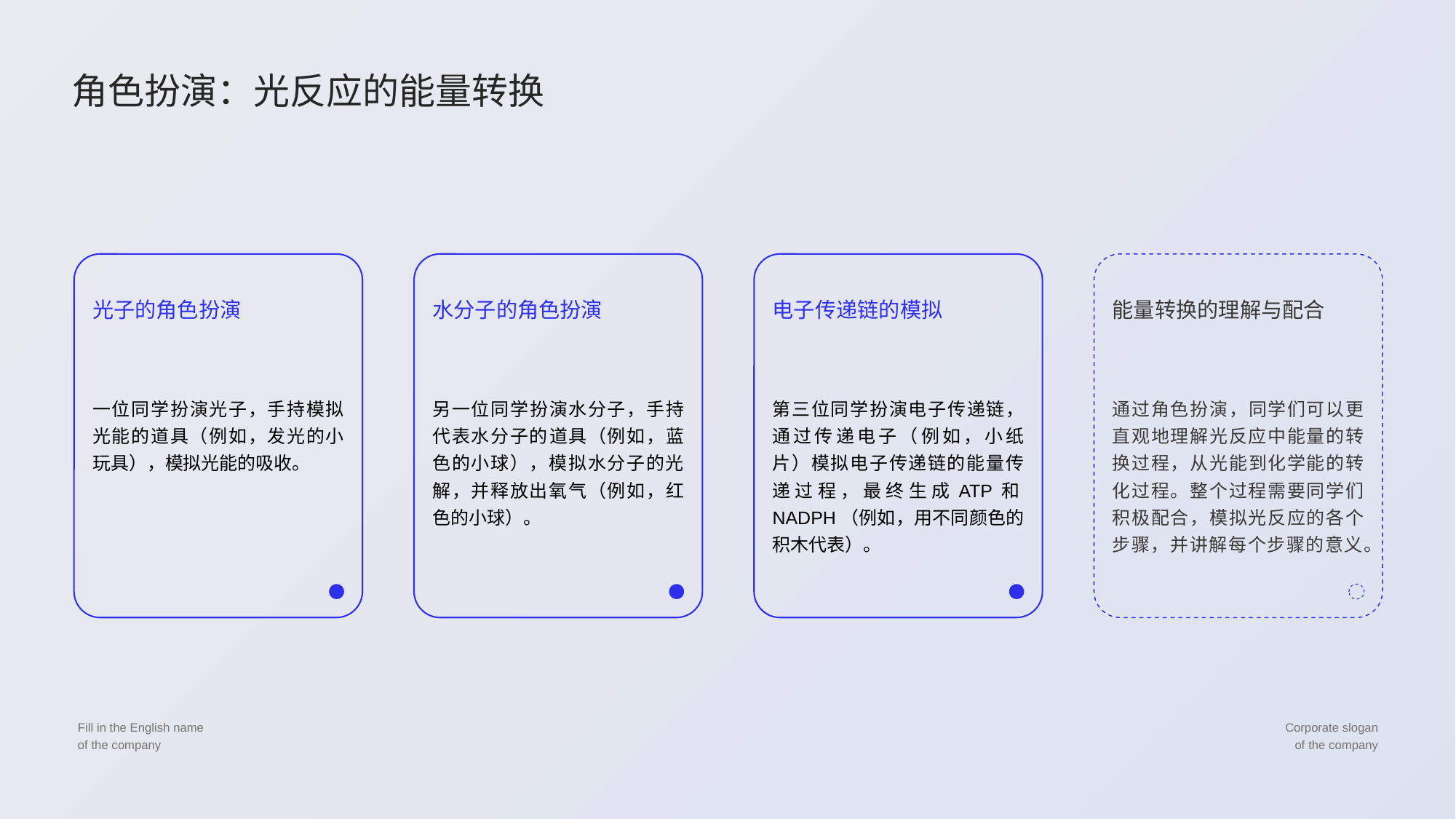

角色扮演：光反应的能量转换

光子的角色扮演
水分子的角色扮演
电子传递链的模拟
能量转换的理解与配合
一位同学扮演光子，手持模拟光能的道具（例如，发光的小玩具），模拟光能的吸收。
另一位同学扮演水分子，手持代表水分子的道具（例如，蓝色的小球），模拟水分子的光解，并释放出氧气（例如，红色的小球）。
第三位同学扮演电子传递链，通过传递电子（例如，小纸片）模拟电子传递链的能量传递过程，最终生成ATP和NADPH（例如，用不同颜色的积木代表）。
通过角色扮演，同学们可以更直观地理解光反应中能量的转换过程，从光能到化学能的转化过程。整个过程需要同学们积极配合，模拟光反应的各个步骤，并讲解每个步骤的意义。

Fill in the English name
of the company
Corporate slogan
of the company